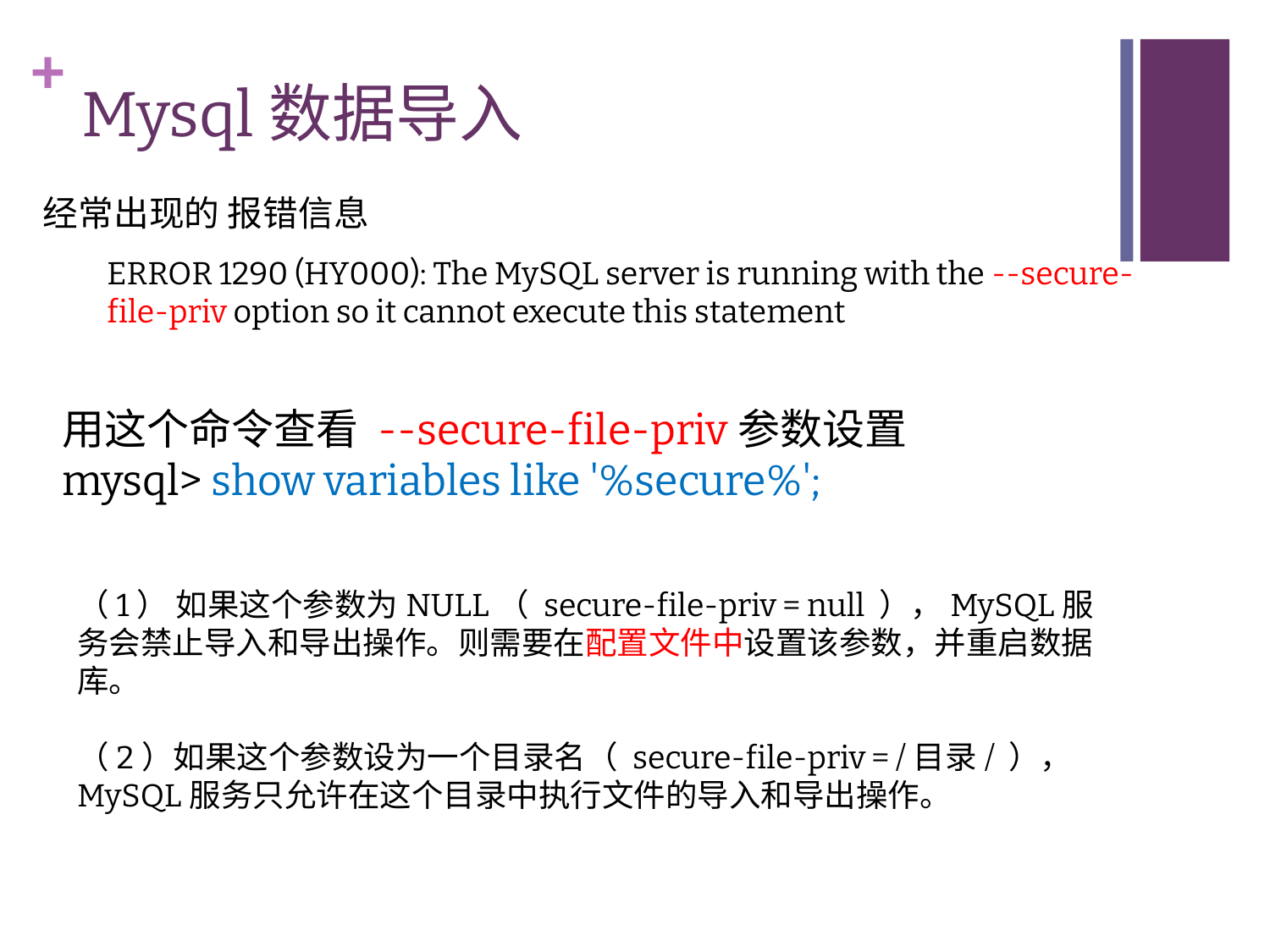

# Mysql数据导入
经常出现的 报错信息
ERROR 1290 (HY000): The MySQL server is running with the --secure-file-priv option so it cannot execute this statement
用这个命令查看 --secure-file-priv参数设置
mysql> show variables like '%secure%';
（1） 如果这个参数为NULL（ secure-file-priv = null ），MySQL服务会禁止导入和导出操作。则需要在配置文件中设置该参数，并重启数据库。

（2）如果这个参数设为一个目录名（ secure-file-priv = /目录/ ），MySQL服务只允许在这个目录中执行文件的导入和导出操作。